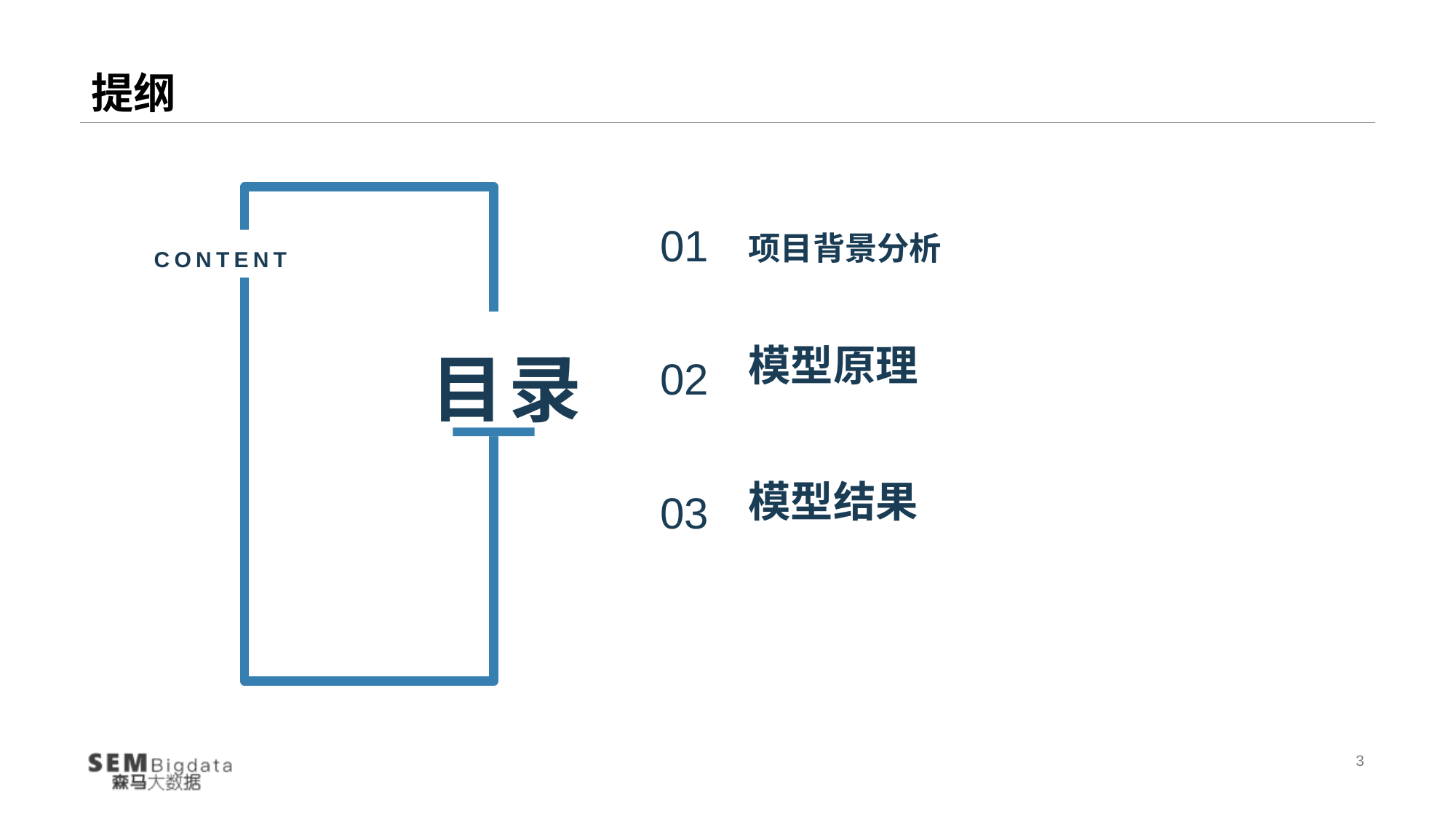

# 提纲

01
项目背景分析
CONTENT
目录
02
模型原理

03
模型结果
3